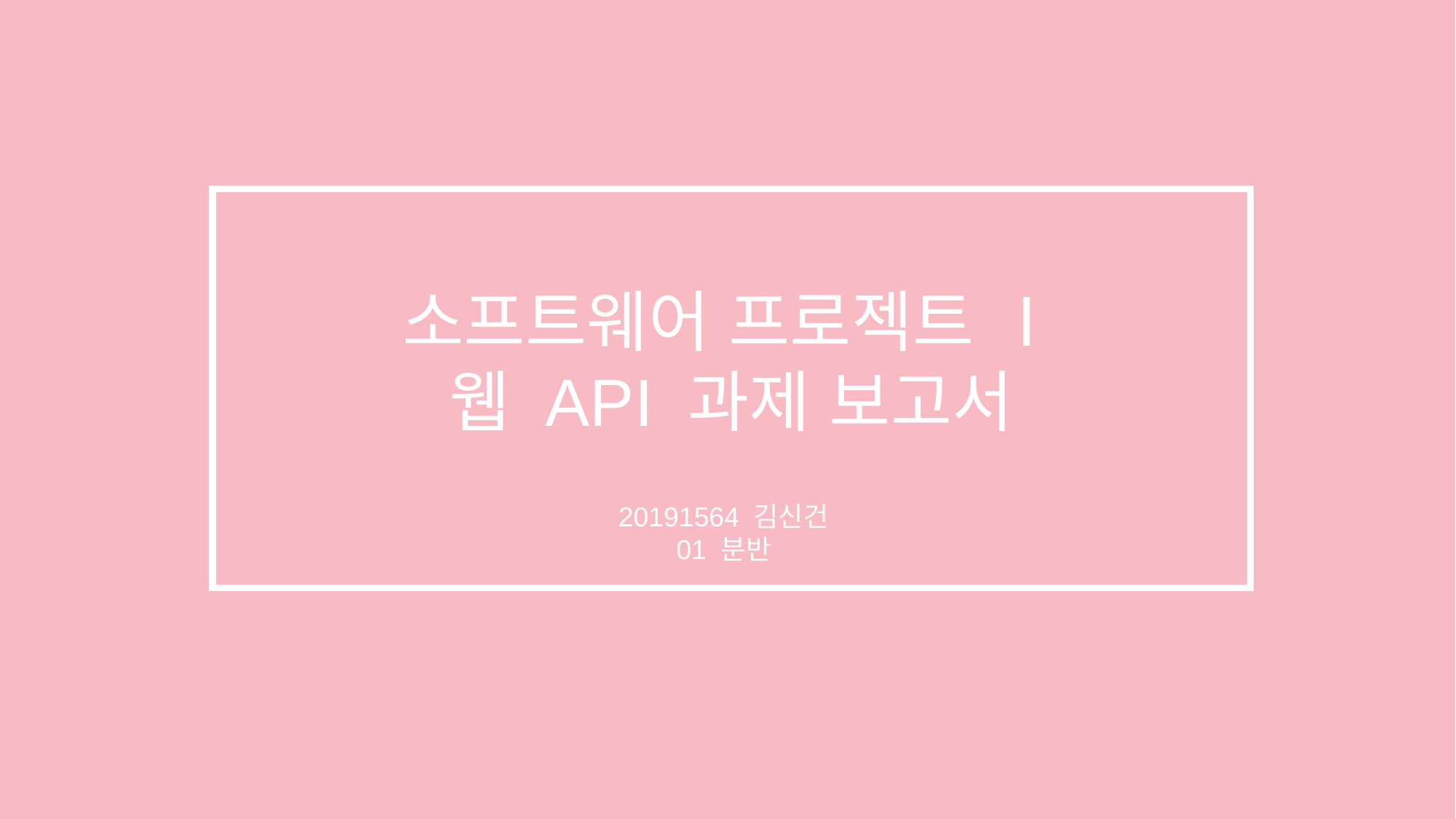

소프트웨어 프로젝트 Ⅰ
웹 API 과제 보고서
20191564 김신건
01 분반